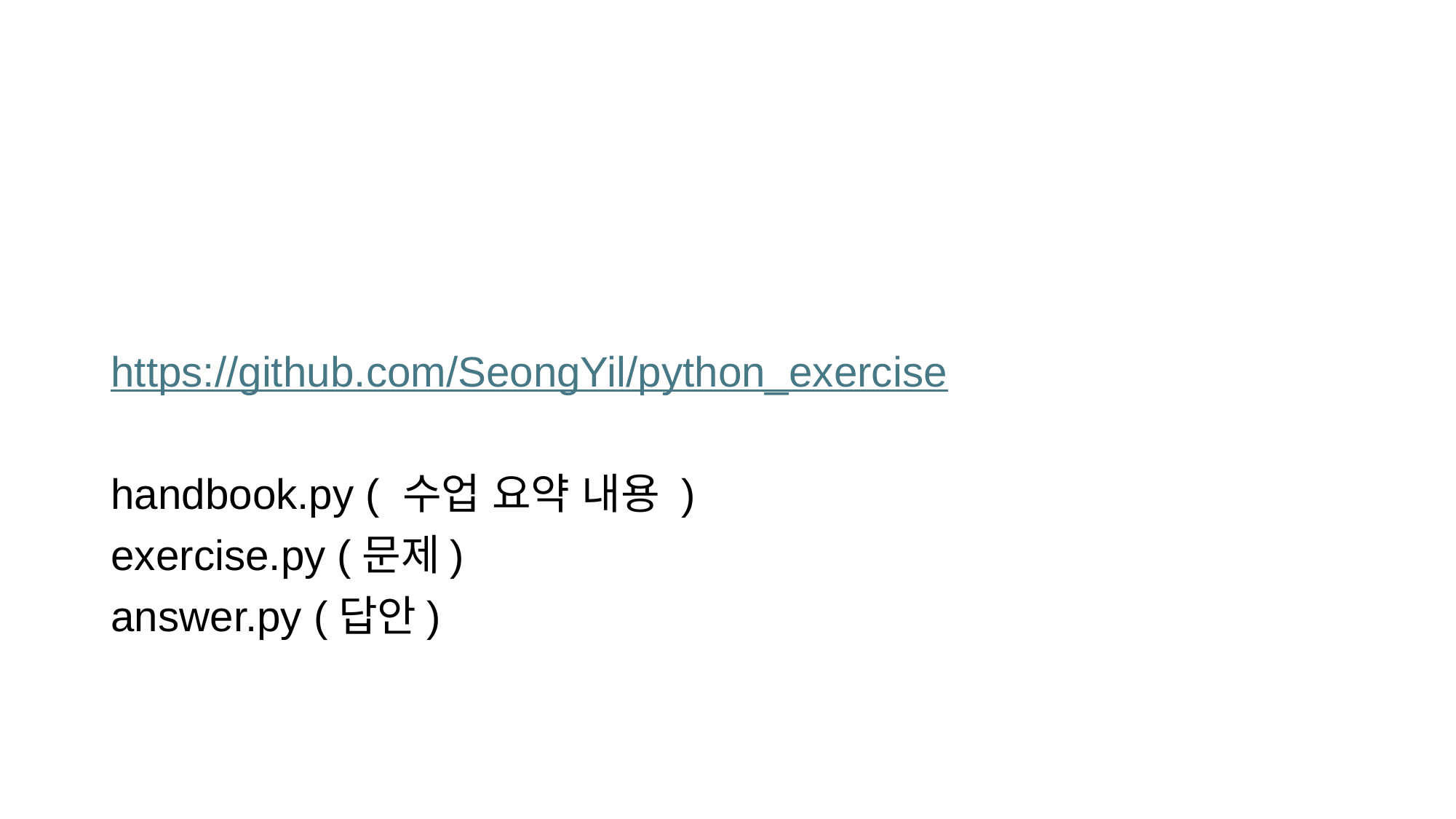

#

https://github.com/SeongYil/python_exercise

handbook.py ( 수업 요약 내용 )
exercise.py (문제)
answer.py (답안)